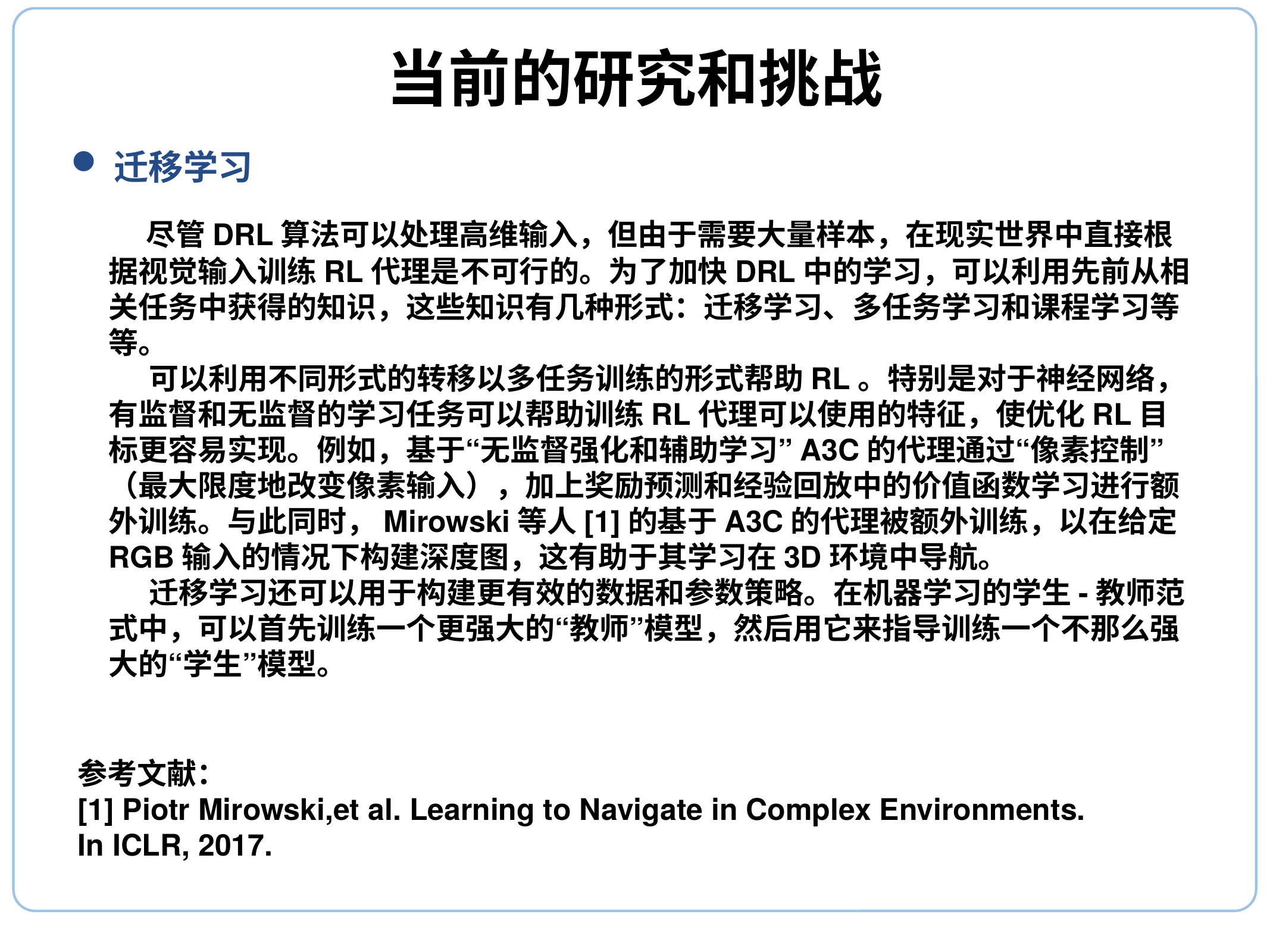

# 当前的研究和挑战
迁移学习
   尽管DRL算法可以处理高维输入，但由于需要大量样本，在现实世界中直接根据视觉输入训练RL代理是不可行的。为了加快DRL中的学习，可以利用先前从相关任务中获得的知识，这些知识有几种形式：迁移学习、多任务学习和课程学习等等。
    可以利用不同形式的转移以多任务训练的形式帮助RL。特别是对于神经网络，有监督和无监督的学习任务可以帮助训练RL代理可以使用的特征，使优化RL目标更容易实现。例如，基于“无监督强化和辅助学习”A3C的代理通过“像素控制”（最大限度地改变像素输入），加上奖励预测和经验回放中的价值函数学习进行额外训练。与此同时，Mirowski等人[1]的基于A3C的代理被额外训练，以在给定RGB输入的情况下构建深度图，这有助于其学习在3D环境中导航。
    迁移学习还可以用于构建更有效的数据和参数策略。在机器学习的学生-教师范式中，可以首先训练一个更强大的“教师”模型，然后用它来指导训练一个不那么强大的“学生”模型。
参考文献：
[1] Piotr Mirowski,et al. Learning to Navigate in Complex Environments.
In ICLR, 2017.
28